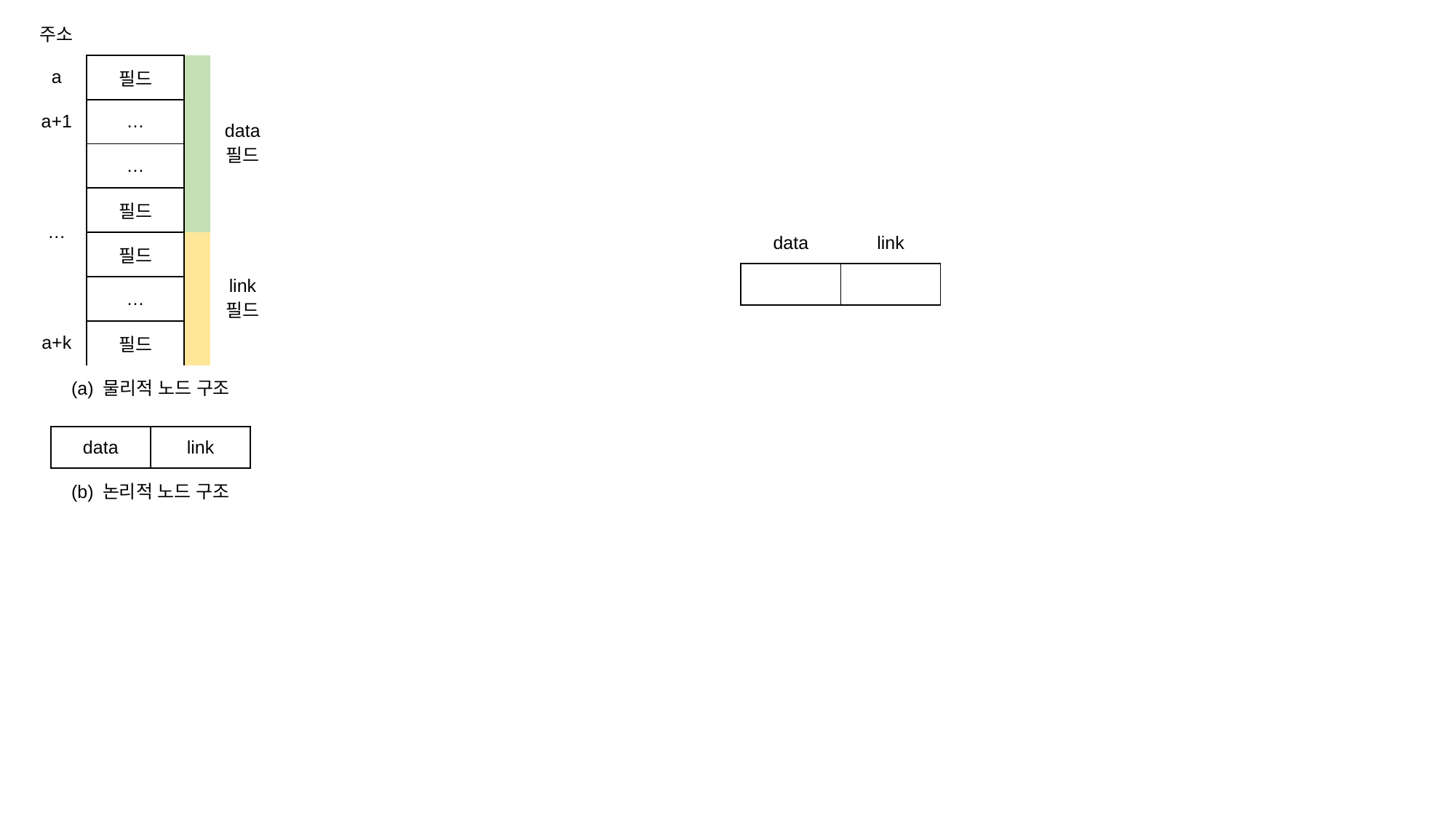

| 주소 |  |  |  |
| --- | --- | --- | --- |
| a | 필드 |  | data 필드 |
| a+1 | … |  |  |
| … | … |  |  |
|  | 필드 |  |  |
|  | 필드 |  | link 필드 |
|  | … |  |  |
| a+k | 필드 |  |  |
| (a) 물리적 노드 구조 |  |  |  |
| data | link |
| --- | --- |
|  |  |
| data | link |
| --- | --- |
| (b) 논리적 노드 구조 |  |